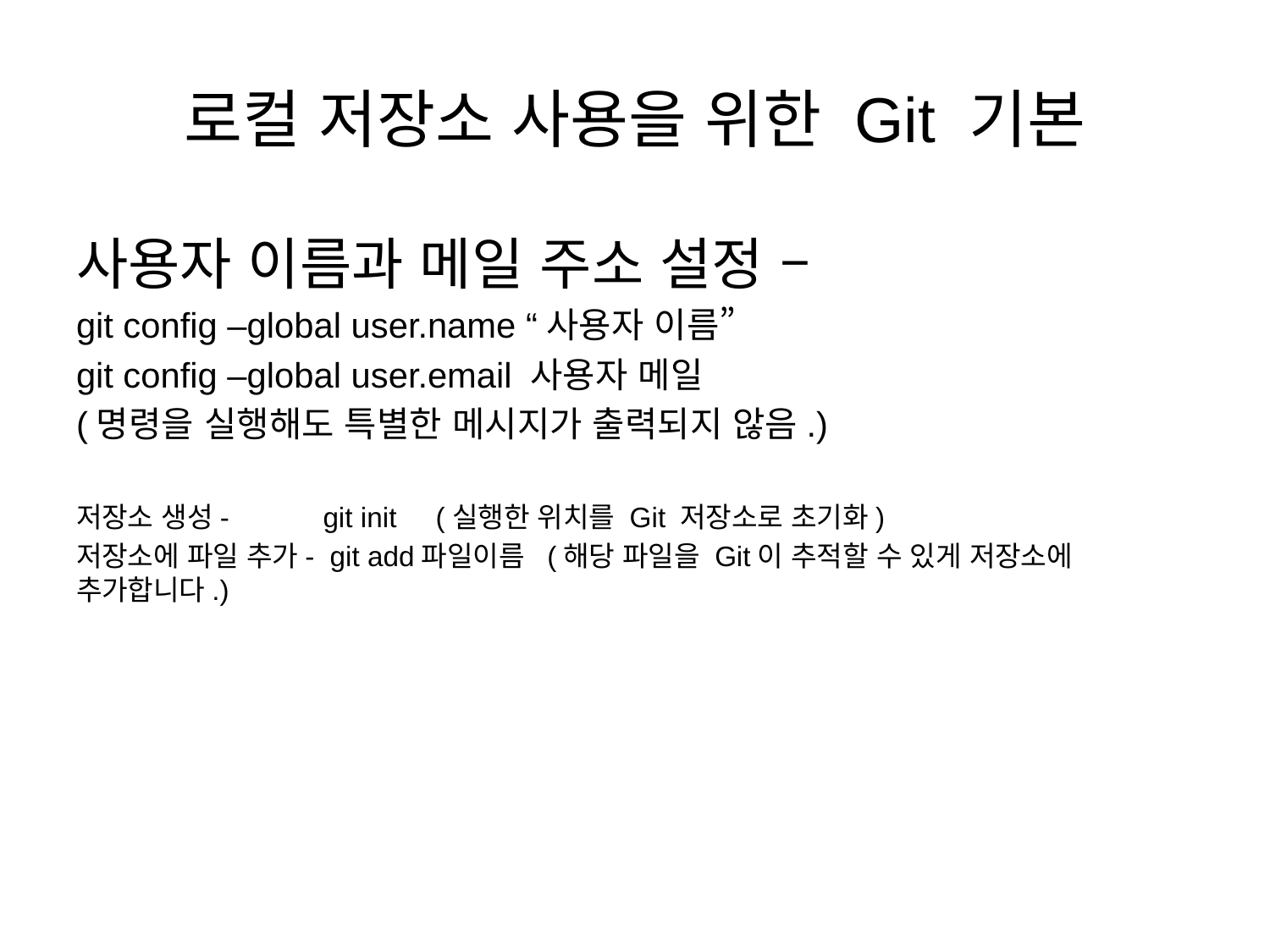

# 로컬 저장소 사용을 위한 Git 기본
사용자 이름과 메일 주소 설정 –
git config –global user.name “사용자 이름”
git config –global user.email 사용자 메일
(명령을 실행해도 특별한 메시지가 출력되지 않음.)

저장소 생성-            git init     (실행한 위치를 Git 저장소로 초기화)
저장소에 파일 추가-  git add파일이름  (해당 파일을 Git이 추적할 수 있게 저장소에 추가합니다.)